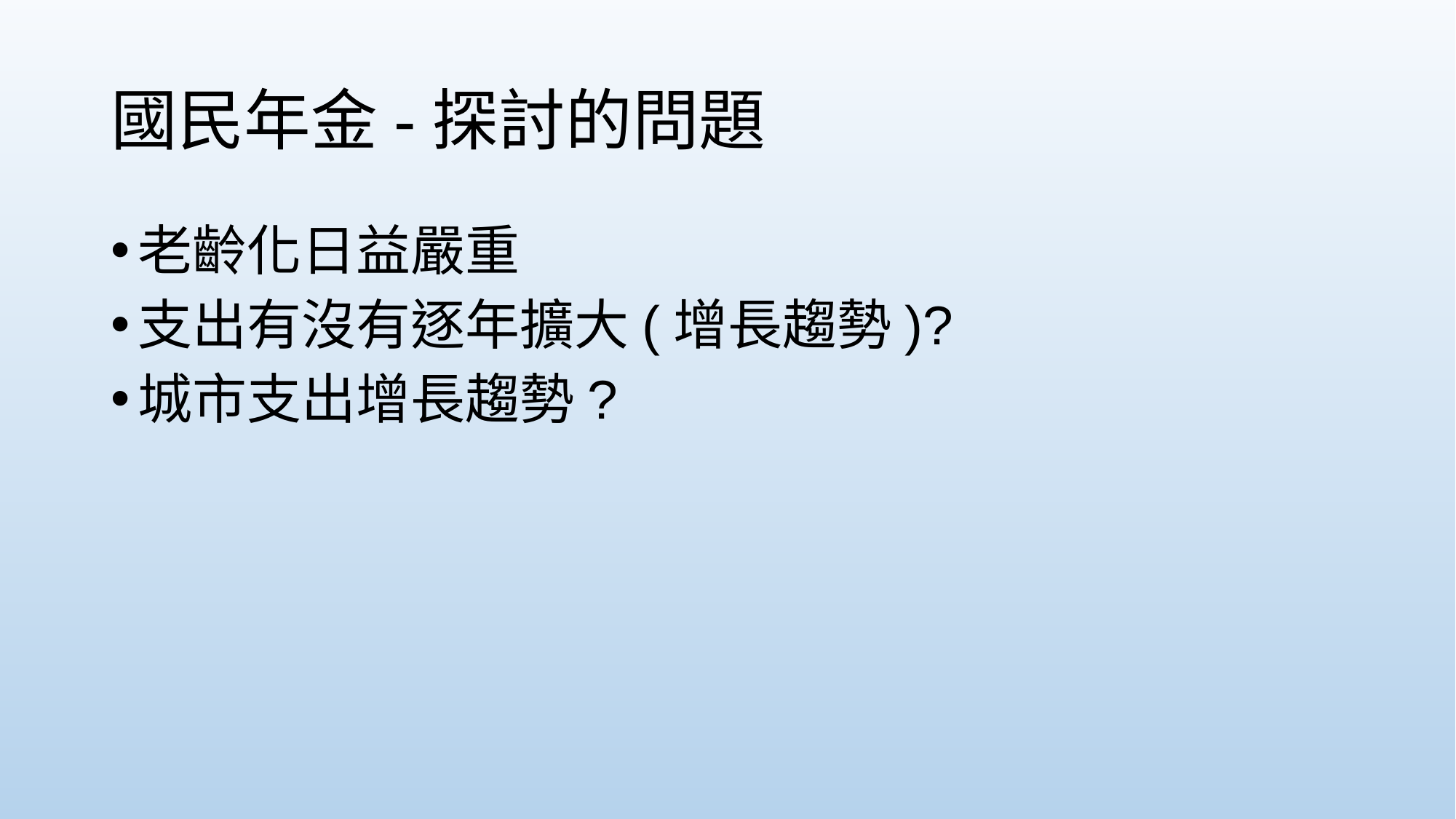

# 國民年金-探討的問題
老齡化日益嚴重
支出有沒有逐年擴大(增長趨勢)?
城市支出增長趨勢?